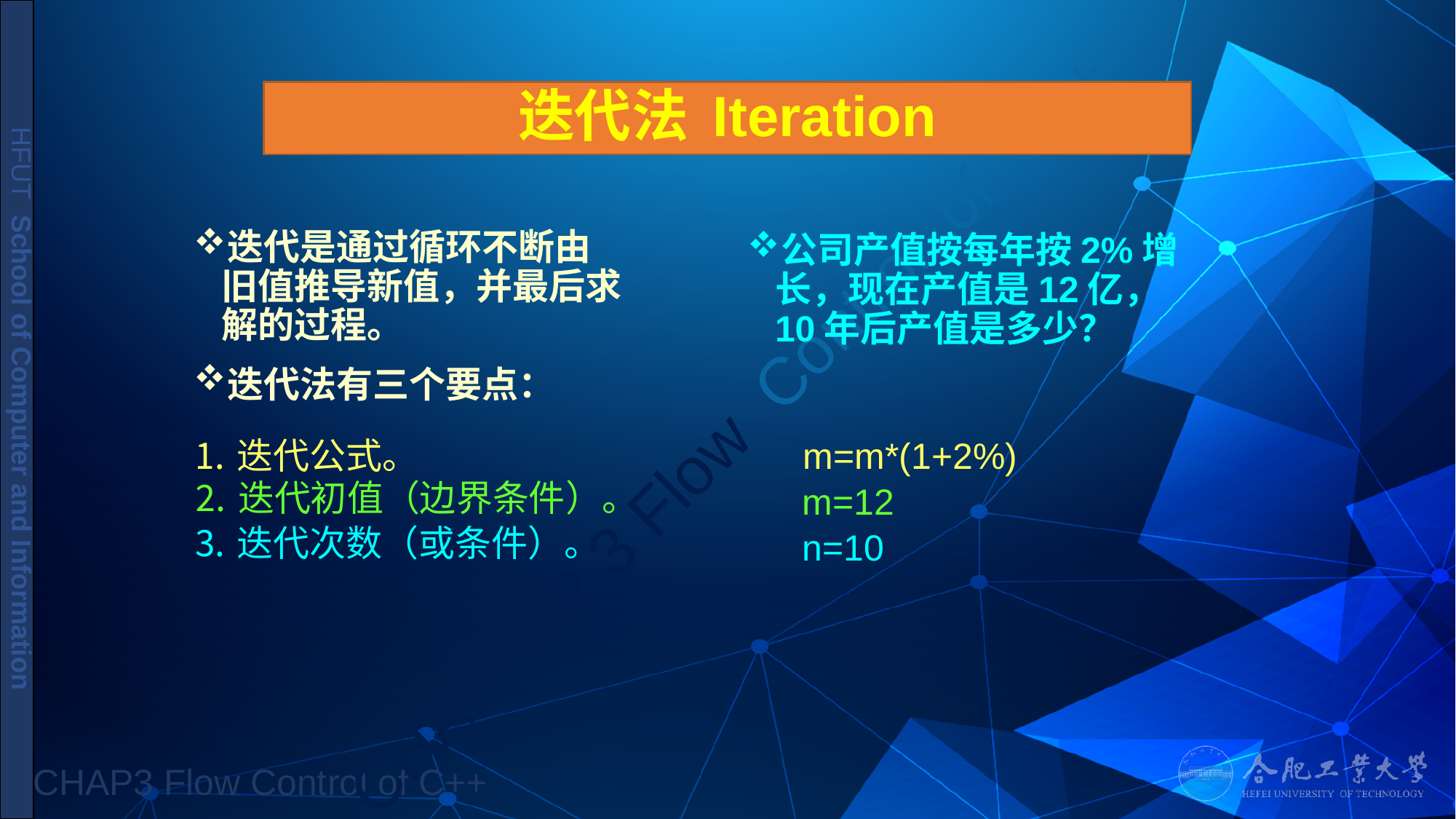

# 迭代法 Iteration
迭代是通过循环不断由旧值推导新值，并最后求解的过程。
迭代法有三个要点：
公司产值按每年按2%增长，现在产值是12亿，10年后产值是多少？
⒈迭代公式。
m=m*(1+2%)
⒉迭代初值（边界条件）。
m=12
⒊迭代次数（或条件）。
n=10